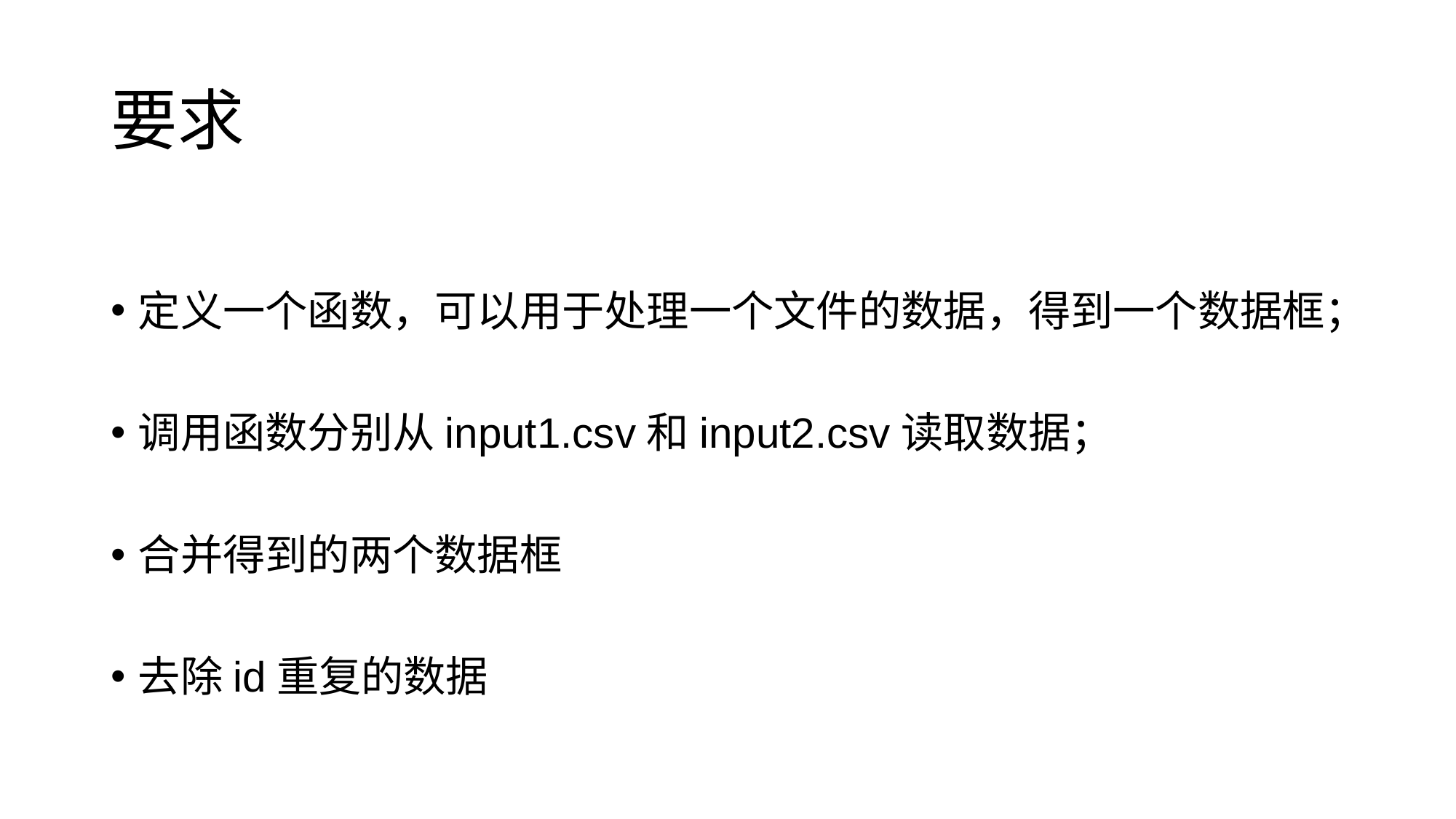

# 要求

定义一个函数，可以用于处理一个文件的数据，得到一个数据框；

调用函数分别从input1.csv和input2.csv读取数据；

合并得到的两个数据框

去除id重复的数据